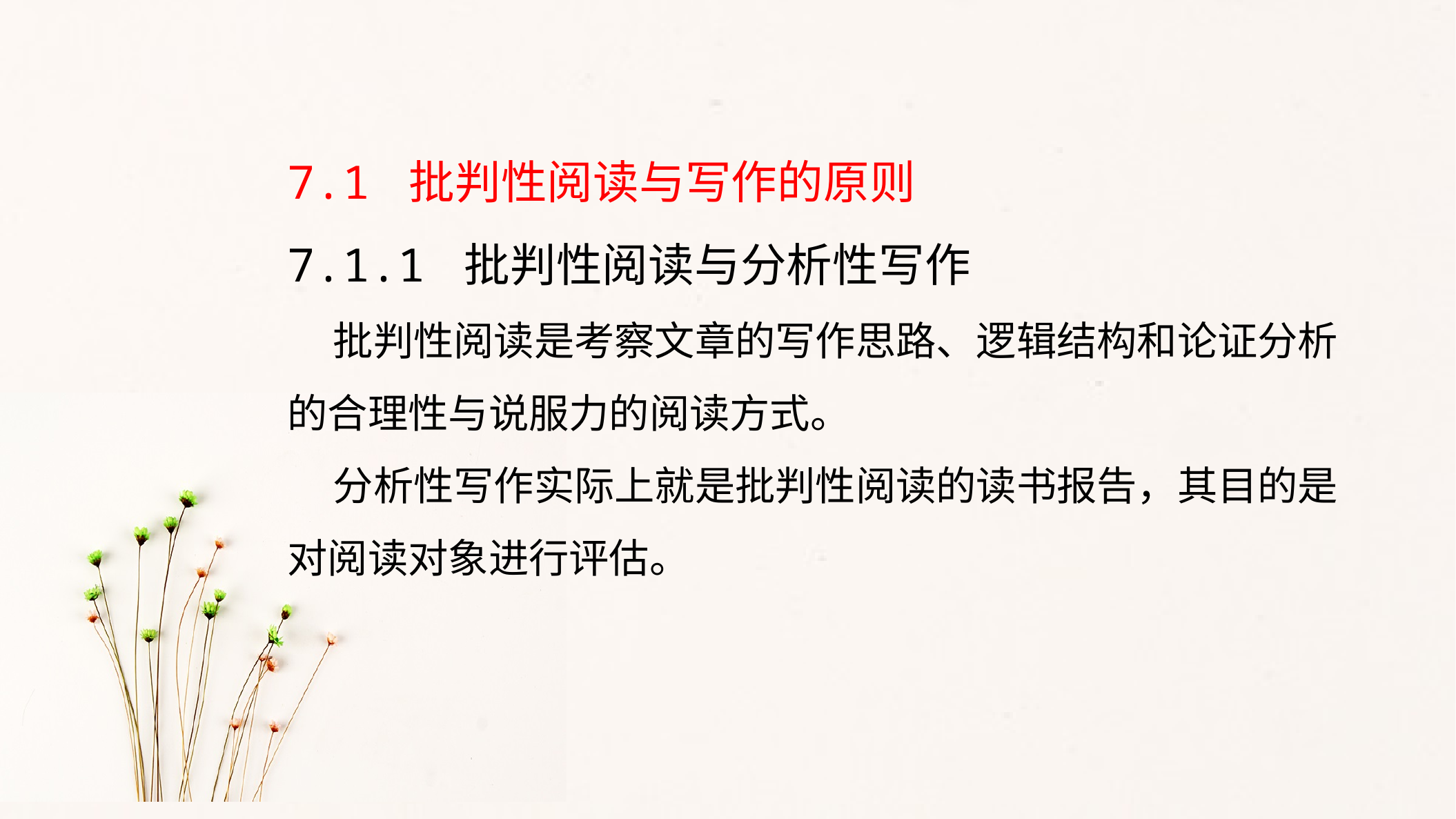

7.1 批判性阅读与写作的原则
7.1.1 批判性阅读与分析性写作
    批判性阅读是考察文章的写作思路、逻辑结构和论证分析的合理性与说服力的阅读方式。
    分析性写作实际上就是批判性阅读的读书报告，其目的是对阅读对象进行评估。